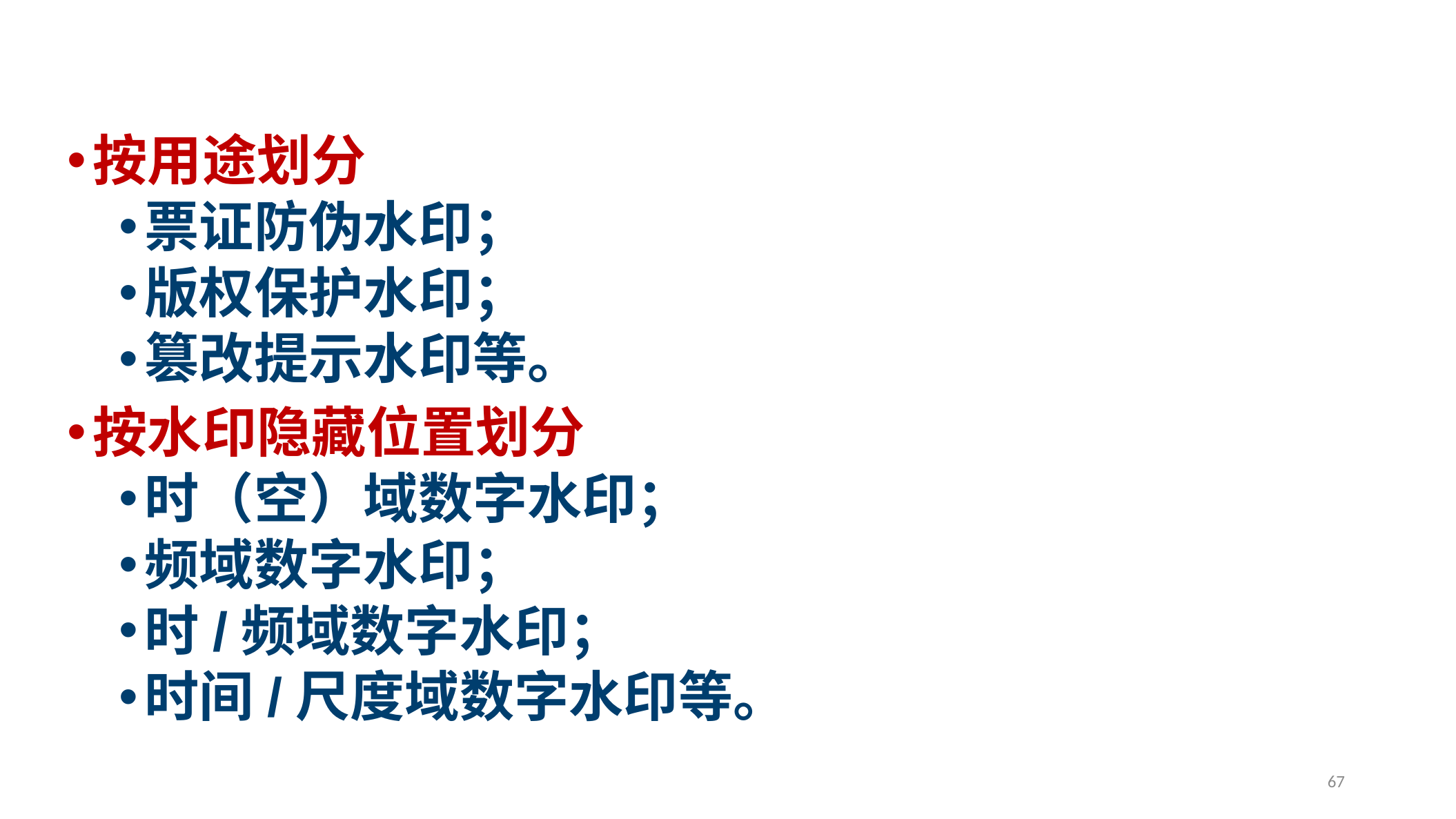

按用途划分
票证防伪水印；
版权保护水印；
篡改提示水印等。
按水印隐藏位置划分
时（空）域数字水印；
频域数字水印；
时/频域数字水印；
时间/尺度域数字水印等。
67